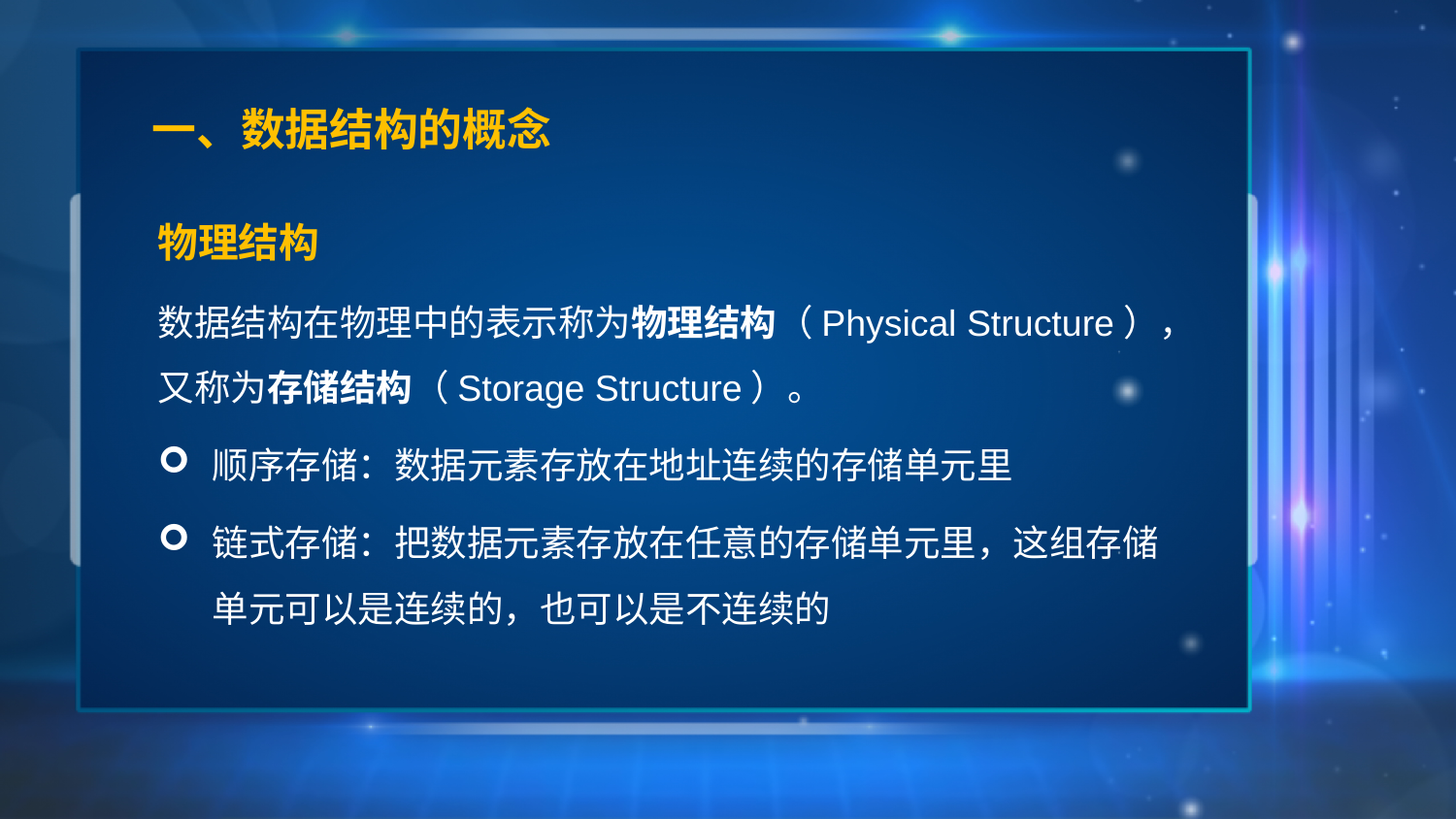

# 一、数据结构的概念
物理结构
数据结构在物理中的表示称为物理结构（Physical Structure），又称为存储结构（Storage Structure）。
顺序存储：数据元素存放在地址连续的存储单元里
链式存储：把数据元素存放在任意的存储单元里，这组存储单元可以是连续的，也可以是不连续的